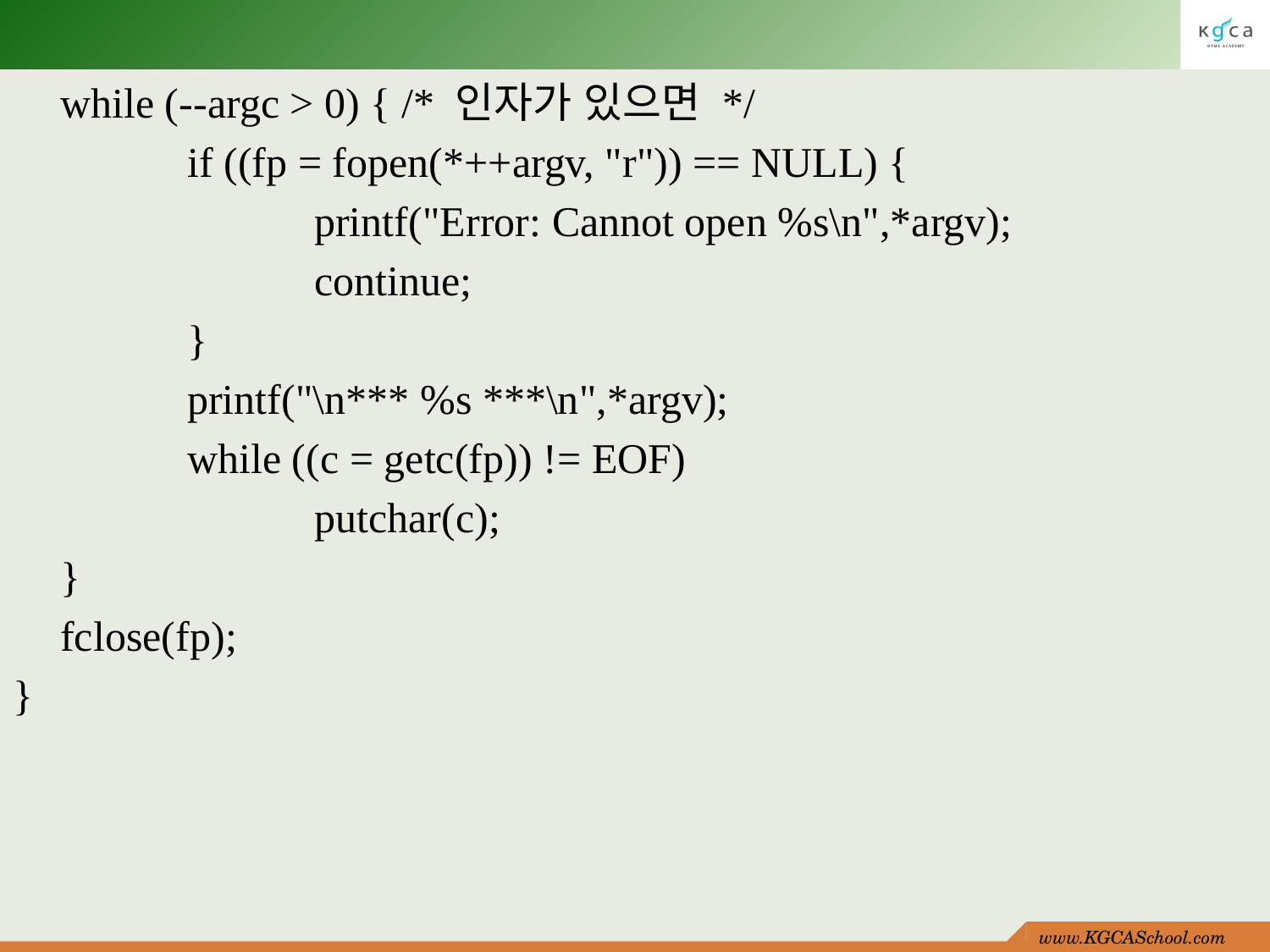

#
	while (--argc > 0) { /* 인자가 있으면 */
		if ((fp = fopen(*++argv, "r")) == NULL) {
			printf("Error: Cannot open %s\n",*argv);
			continue;
		}
		printf("\n*** %s ***\n",*argv);
		while ((c = getc(fp)) != EOF)
			putchar(c);
	}
	fclose(fp);
}